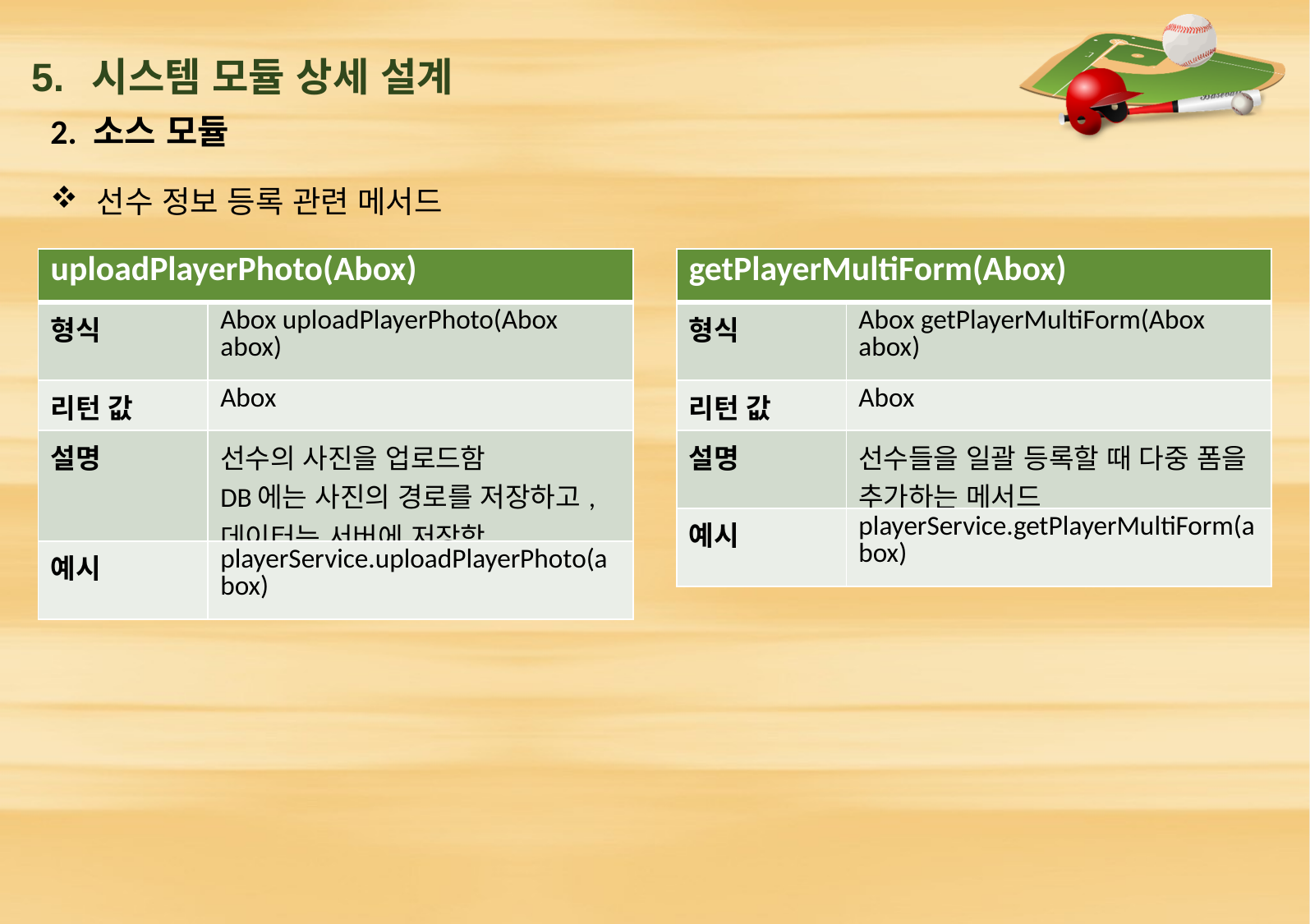

5. 시스템 모듈 상세 설계
2. 소스 모듈
선수 정보 등록 관련 메서드
| uploadPlayerPhoto(Abox) |  |
| --- | --- |
| 형식 | Abox uploadPlayerPhoto(Abox abox) |
| 리턴 값 | Abox |
| 설명 | 선수의 사진을 업로드함 DB에는 사진의 경로를 저장하고, 데이터는 서버에 저장함 |
| 예시 | playerService.uploadPlayerPhoto(abox) |
| getPlayerMultiForm(Abox) |  |
| --- | --- |
| 형식 | Abox getPlayerMultiForm(Abox abox) |
| 리턴 값 | Abox |
| 설명 | 선수들을 일괄 등록할 때 다중 폼을 추가하는 메서드 |
| 예시 | playerService.getPlayerMultiForm(abox) |